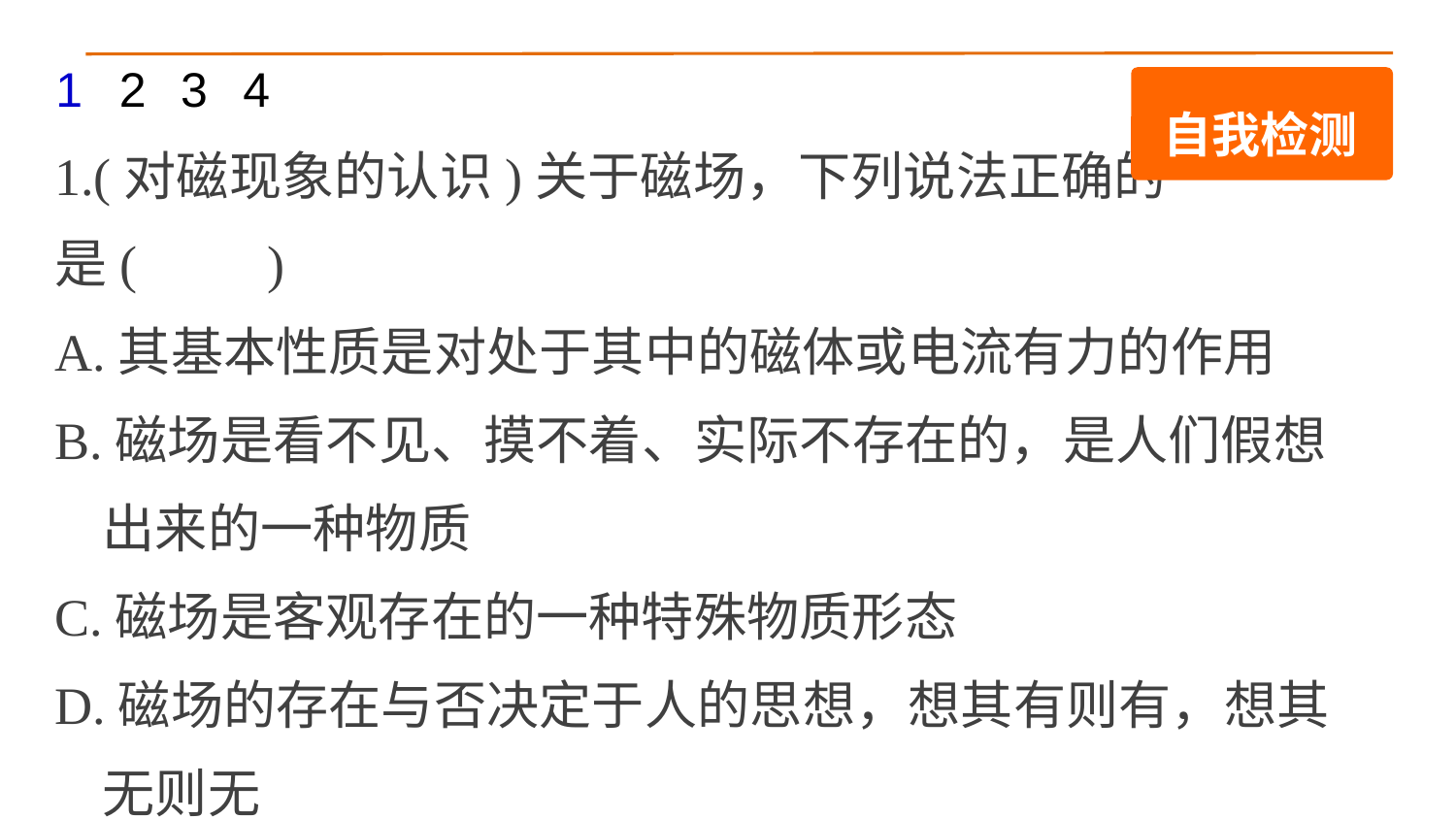

1
2
3
4

自我检测
1.(对磁现象的认识)关于磁场，下列说法正确的
是(　　)
A.其基本性质是对处于其中的磁体或电流有力的作用
B.磁场是看不见、摸不着、实际不存在的，是人们假想
   出来的一种物质
C.磁场是客观存在的一种特殊物质形态
D.磁场的存在与否决定于人的思想，想其有则有，想其
   无则无